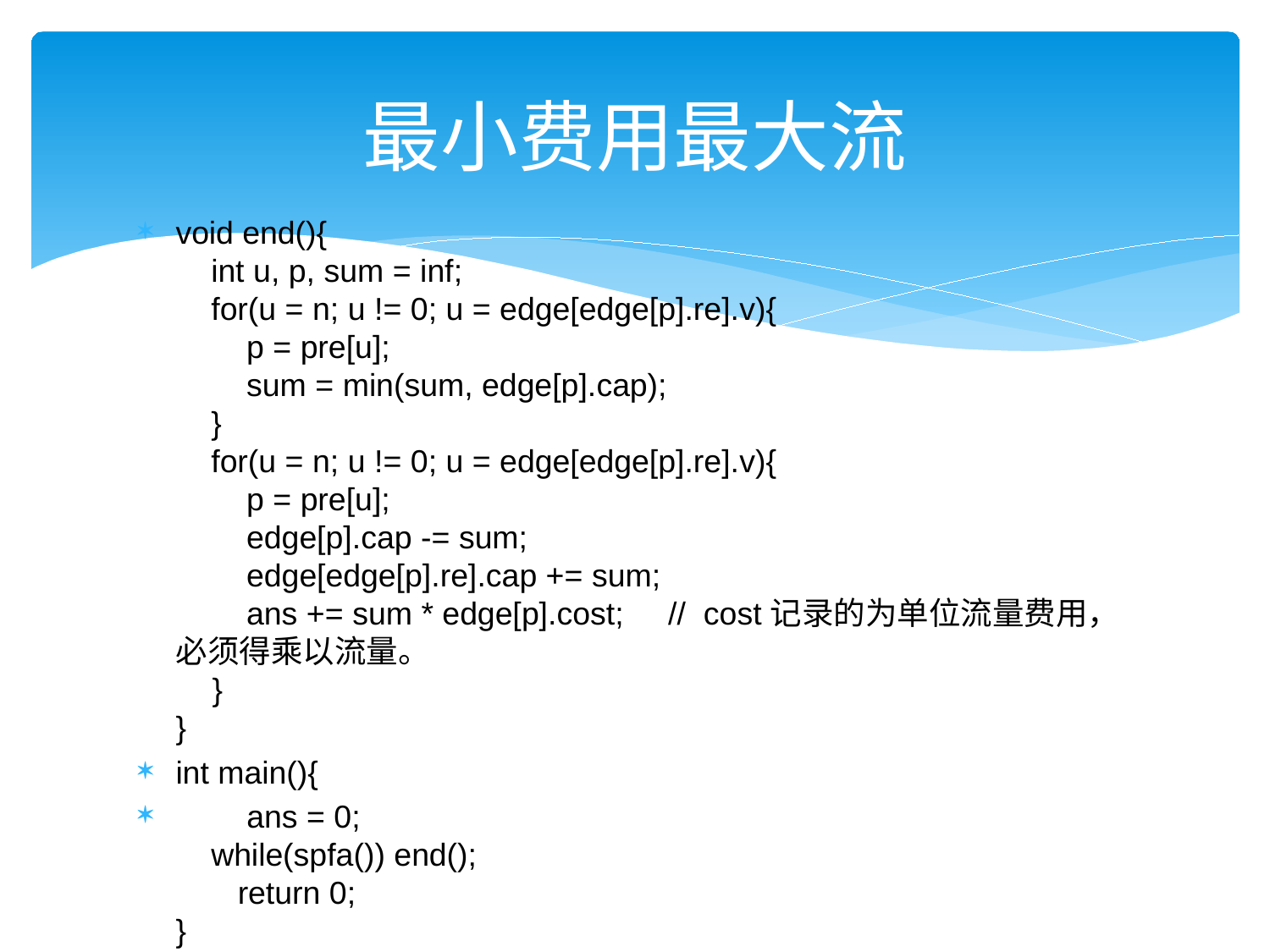

# 最小费用最大流
void end(){
    int u, p, sum = inf;
    for(u = n; u != 0; u = edge[edge[p].re].v){
        p = pre[u];
        sum = min(sum, edge[p].cap);
    }
    for(u = n; u != 0; u = edge[edge[p].re].v){
        p = pre[u];
        edge[p].cap -= sum;
        edge[edge[p].re].cap += sum;
        ans += sum * edge[p].cost;     //  cost记录的为单位流量费用，必须得乘以流量。
    }
}
int main(){
        ans = 0;
    while(spfa()) end();
       return 0;
}